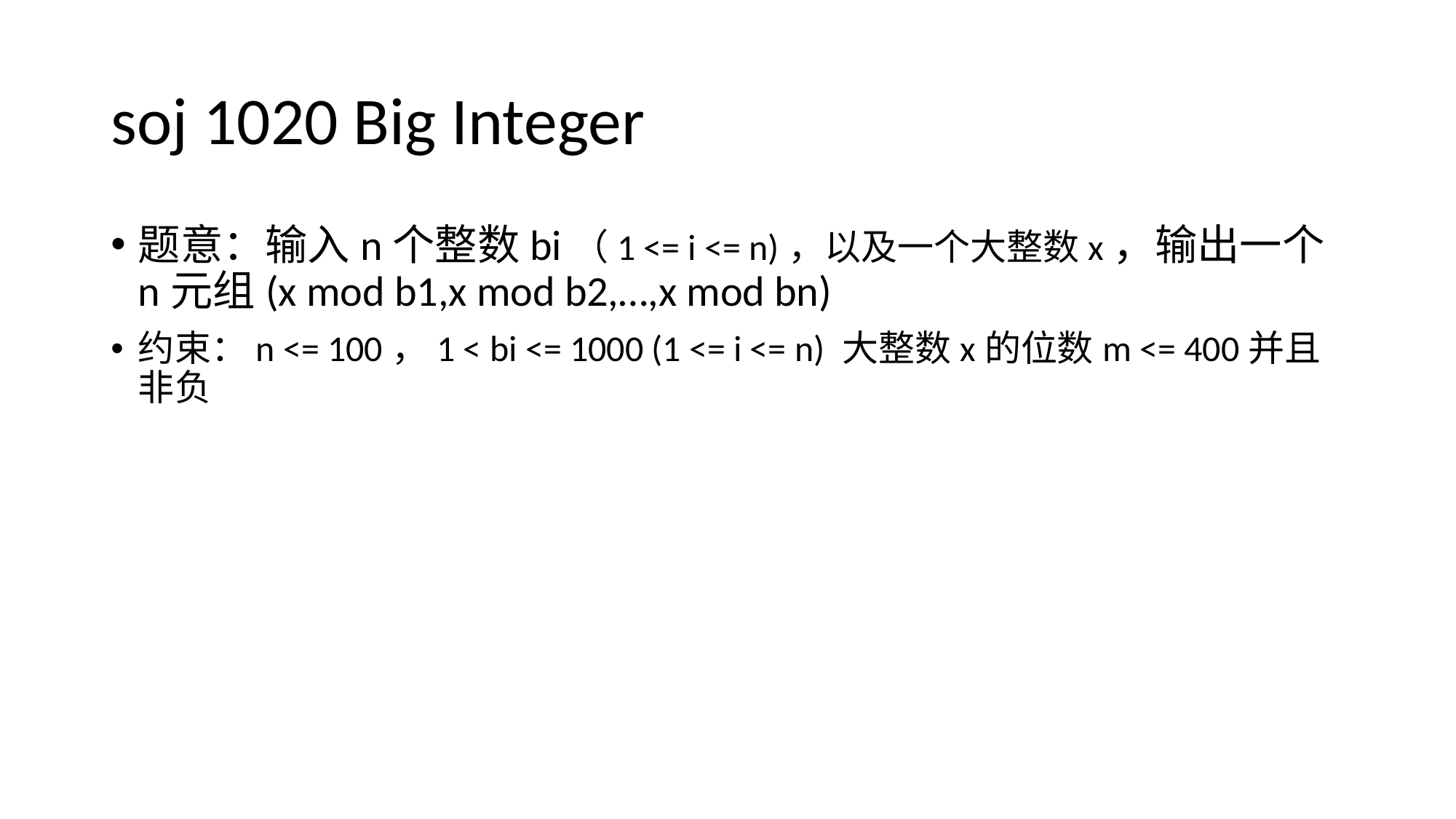

# soj 1020 Big Integer
题意：输入n个整数bi（1 <= i <= n)，以及一个大整数x，输出一个n元组(x mod b1,x mod b2,…,x mod bn)
约束：n <= 100，1 < bi <= 1000 (1 <= i <= n) 大整数x的位数m <= 400并且非负